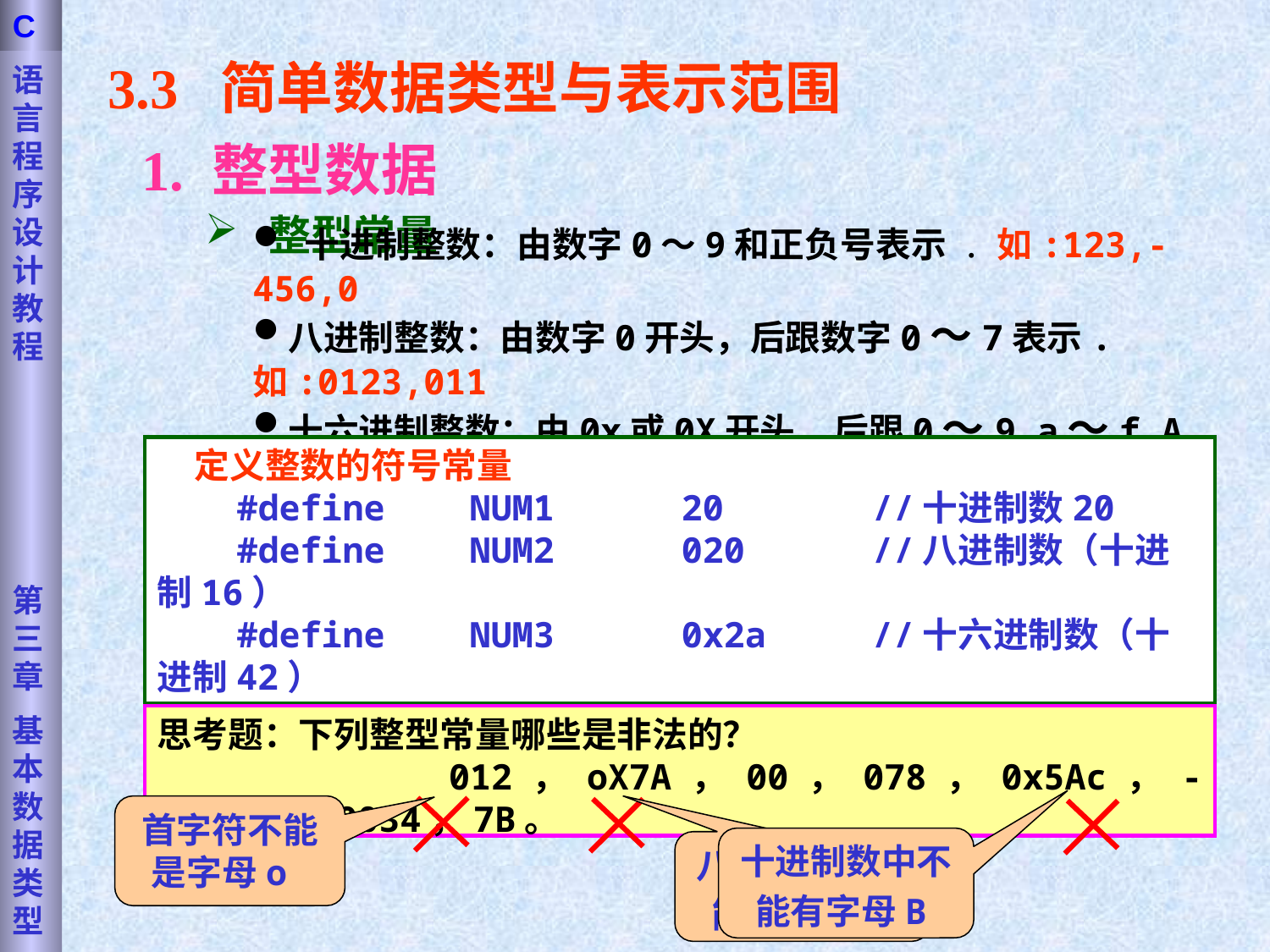

语言程序设计教程

第三章
基本数据类型
C
3.3  简单数据类型与表示范围
1. 整型数据
整型常量
 十进制整数：由数字0～9和正负号表示 . 如:123,-456,0
八进制整数：由数字0开头，后跟数字0～7表示.如:0123,011
十六进制整数：由0x或0X开头,后跟0～9,a～f,A～F表示.如0x123,0Xff

定义整数的符号常量
  #define    NUM1      20       //十进制数20
  #define    NUM2      020      //八进制数（十进制16）
  #define    NUM3      0x2a     //十六进制数（十进制42）
思考题：下列整型常量哪些是非法的？
         012，oX7A，00，078，0x5Ac，-0xFFFF，0034，7B。
首字符不能是字母o

十进制数中不能有字母B
八进制数中不能有数字8